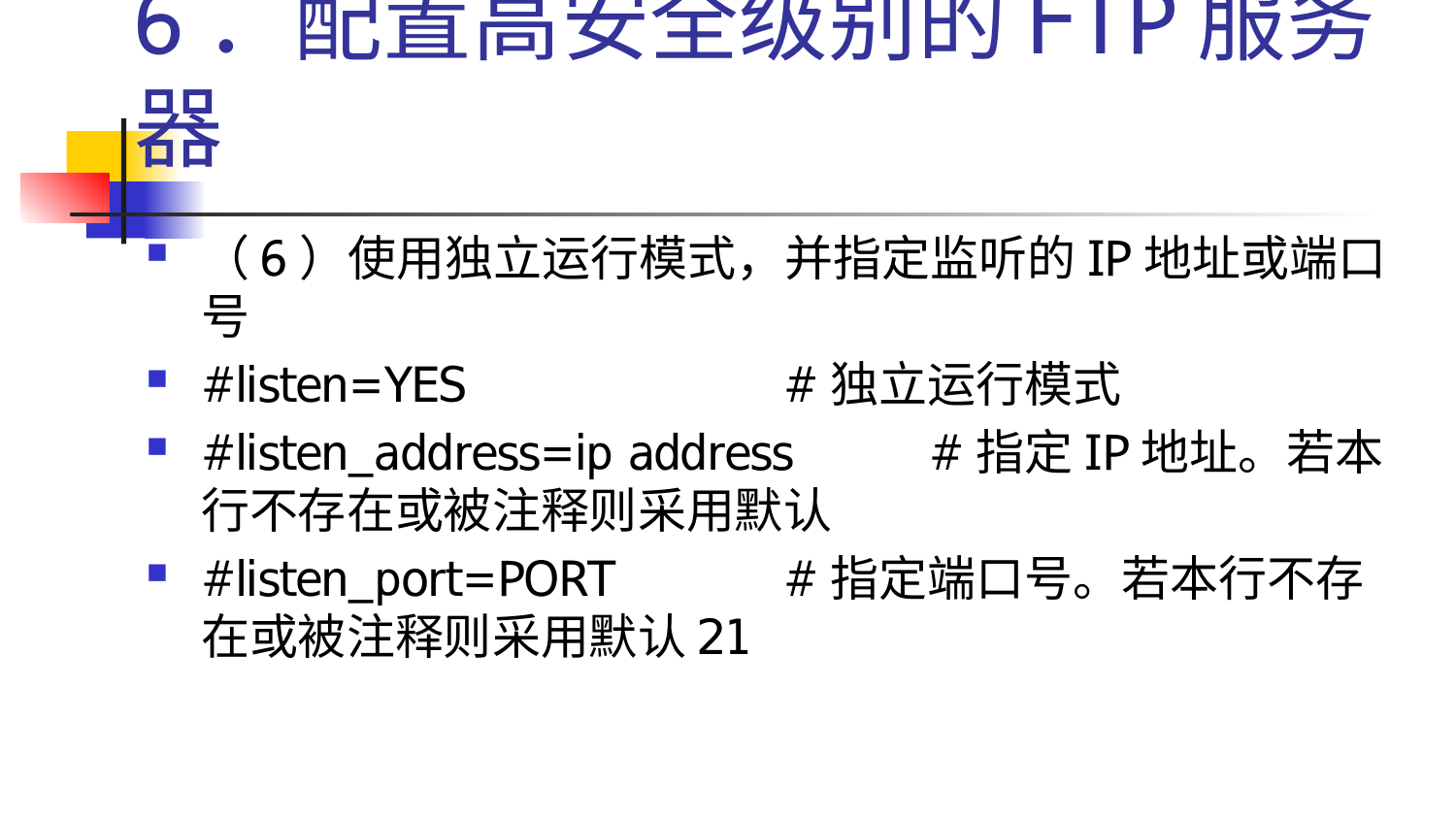

# 6．配置高安全级别的FTP服务器
（6）使用独立运行模式，并指定监听的IP地址或端口号
#listen=YES 			#独立运行模式
#listen_address=ip address 	#指定IP地址。若本行不存在或被注释则采用默认
#listen_port=PORT 		#指定端口号。若本行不存在或被注释则采用默认21